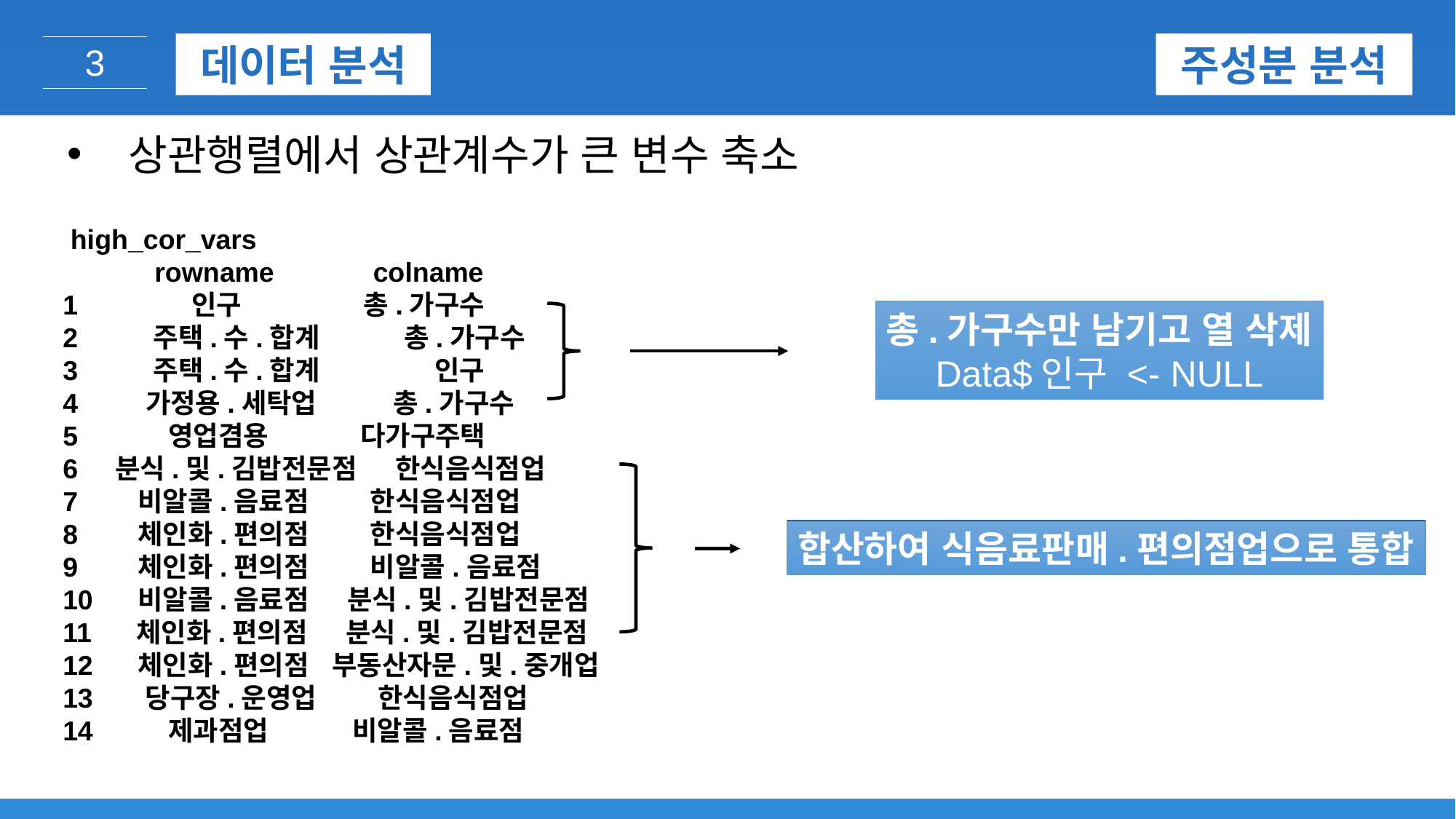

데이터 분석
주성분 분석
3

상관행렬에서 상관계수가 큰 변수 축소
 high_cor_vars
            rowname             colname
1              인구                총.가구수
2         주택.수.합계           총.가구수
3         주택.수.합계               인구
4        가정용.세탁업          총.가구수
5           영업겸용            다가구주택
6    분식.및.김밥전문점     한식음식점업
7       비알콜.음료점        한식음식점업
8       체인화.편의점        한식음식점업
9       체인화.편의점        비알콜.음료점
10     비알콜.음료점     분식.및.김밥전문점
11     체인화.편의점     분식.및.김밥전문점
12     체인화.편의점   부동산자문.및.중개업
13      당구장.운영업        한식음식점업
14         제과점업           비알콜.음료점
총.가구수만 남기고 열 삭제
Data$인구 <- NULL

합산하여 식음료판매.편의점업으로 통합